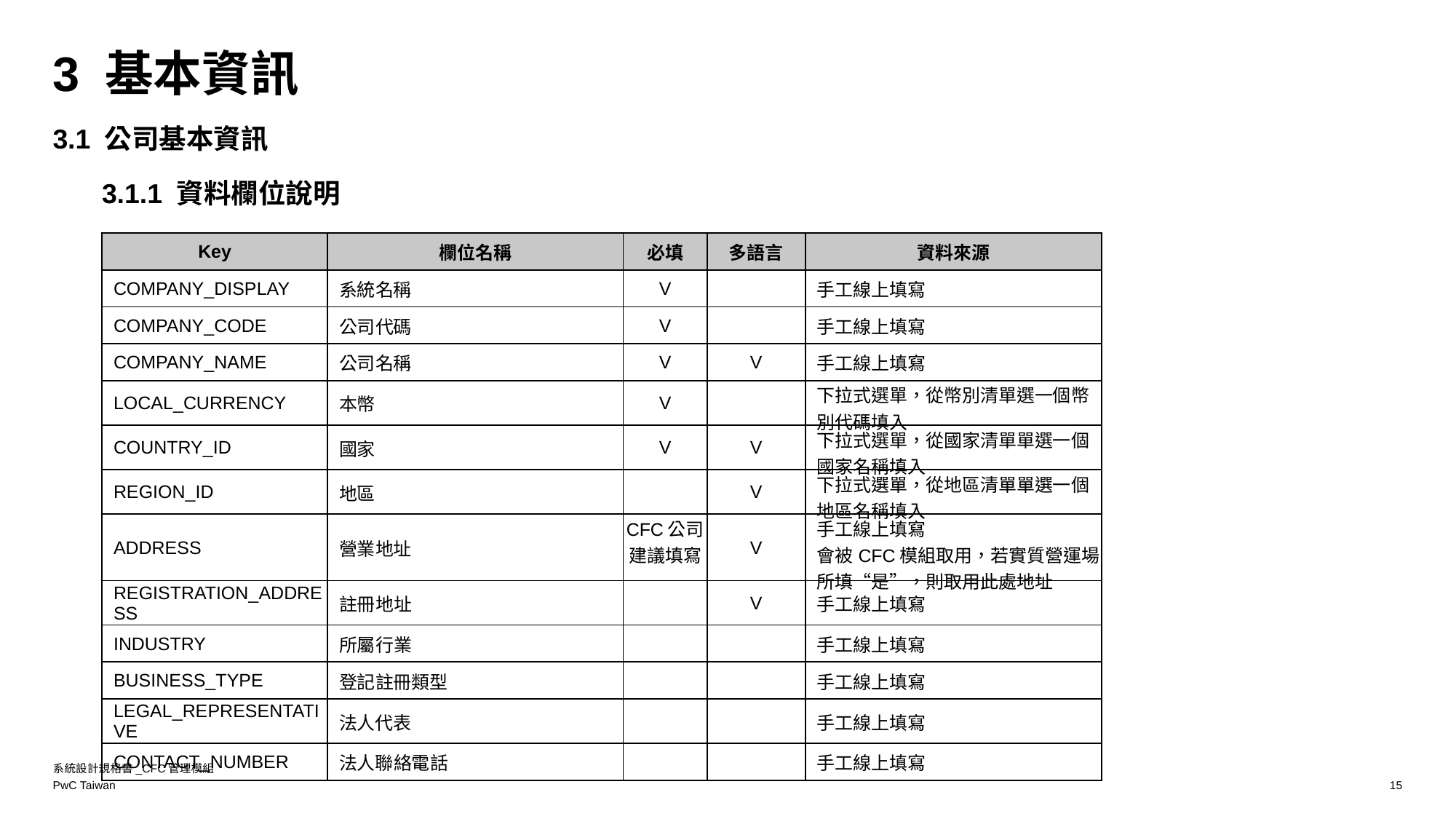

# 3 基本資訊
3.1 公司基本資訊
3.1.1 資料欄位說明
| Key | 欄位名稱 | 必填 | 多語言 | 資料來源 |
| --- | --- | --- | --- | --- |
| COMPANY\_DISPLAY | 系統名稱 | V |  | 手工線上填寫 |
| COMPANY\_CODE | 公司代碼 | V |  | 手工線上填寫 |
| COMPANY\_NAME | 公司名稱 | V | V | 手工線上填寫 |
| LOCAL\_CURRENCY | 本幣 | V |  | 下拉式選單，從幣別清單選一個幣別代碼填入 |
| COUNTRY\_ID | 國家 | V | V | 下拉式選單，從國家清單單選一個國家名稱填入 |
| REGION\_ID | 地區 |  | V | 下拉式選單，從地區清單單選一個地區名稱填入 |
| ADDRESS | 營業地址 | CFC公司建議填寫 | V | 手工線上填寫 會被CFC模組取用，若實質營運場所填“是”，則取用此處地址 |
| REGISTRATION\_ADDRESS | 註冊地址 |  | V | 手工線上填寫 |
| INDUSTRY | 所屬行業 |  |  | 手工線上填寫 |
| BUSINESS\_TYPE | 登記註冊類型 |  |  | 手工線上填寫 |
| LEGAL\_REPRESENTATIVE | 法人代表 |  |  | 手工線上填寫 |
| CONTACT\_NUMBER | 法人聯絡電話 |  |  | 手工線上填寫 |
系統設計規格書_CFC管理模組
15